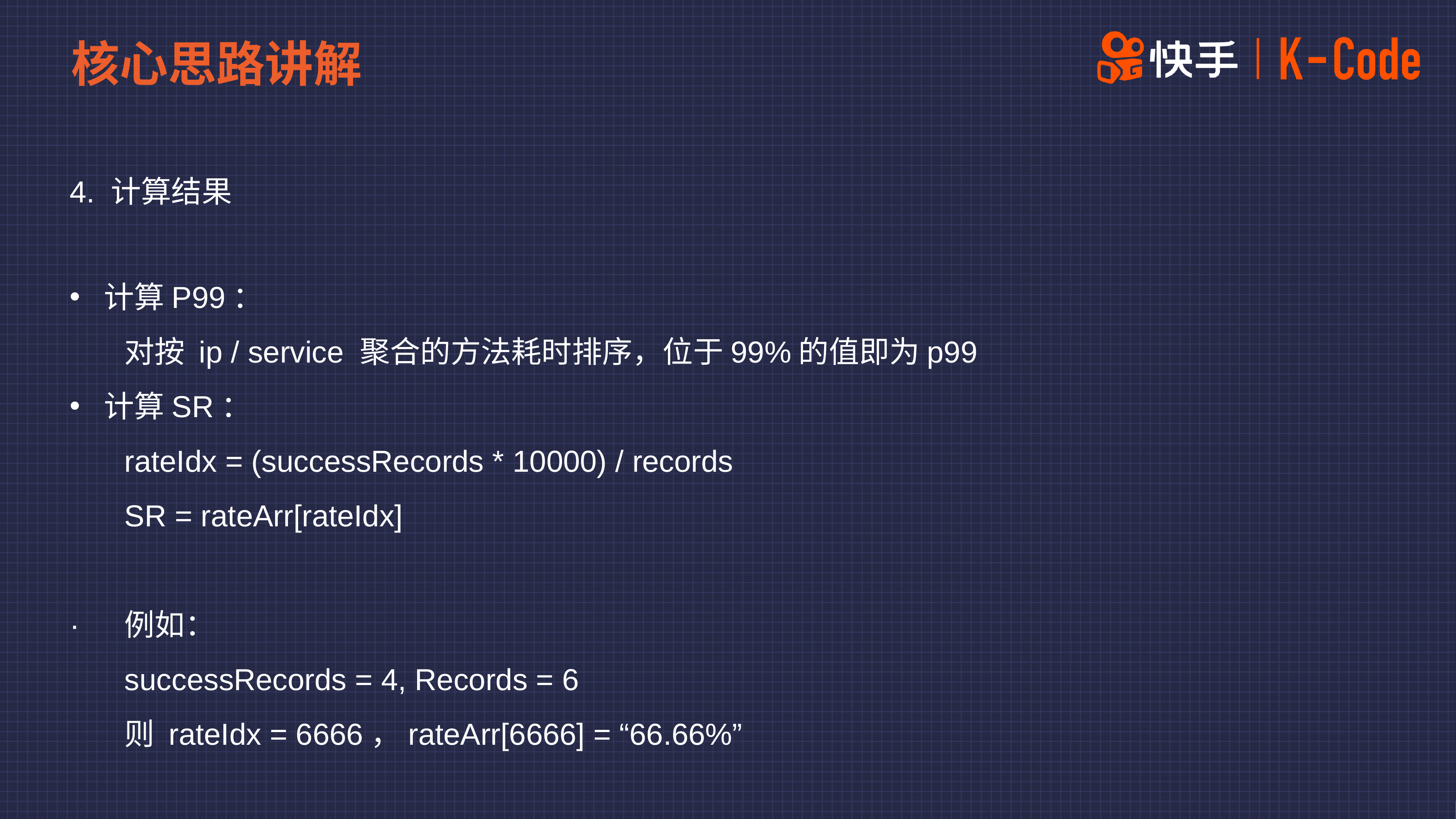

核心思路讲解
4. 计算结果
计算P99：
	对按 ip / service 聚合的方法耗时排序，位于99%的值即为p99
计算SR：
	rateIdx = (successRecords * 10000) / records
	SR = rateArr[rateIdx]

·	例如：
	successRecords = 4, Records = 6
	则 rateIdx = 6666，rateArr[6666] = “66.66%”